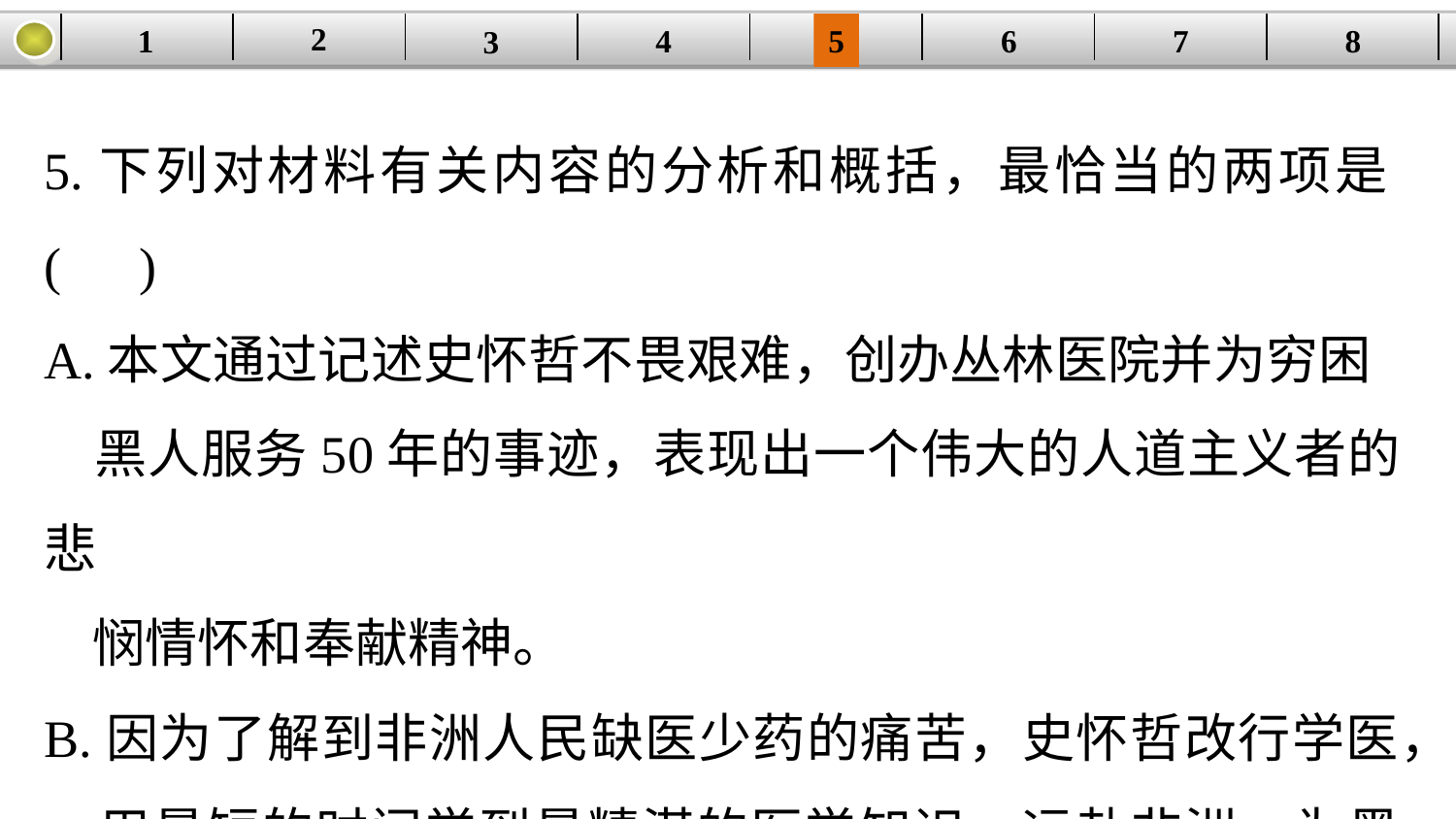

2
1
8
7
6
|  |  |  |  |  |  |  |  |
| --- | --- | --- | --- | --- | --- | --- | --- |
5
4
3

5.下列对材料有关内容的分析和概括，最恰当的两项是(　)
A.本文通过记述史怀哲不畏艰难，创办丛林医院并为穷困
   黑人服务50年的事迹，表现出一个伟大的人道主义者的悲
   悯情怀和奉献精神。
B.因为了解到非洲人民缺医少药的痛苦，史怀哲改行学医，
   用最短的时间学到最精湛的医学知识，远赴非洲，为黑人
   提供医疗服务。